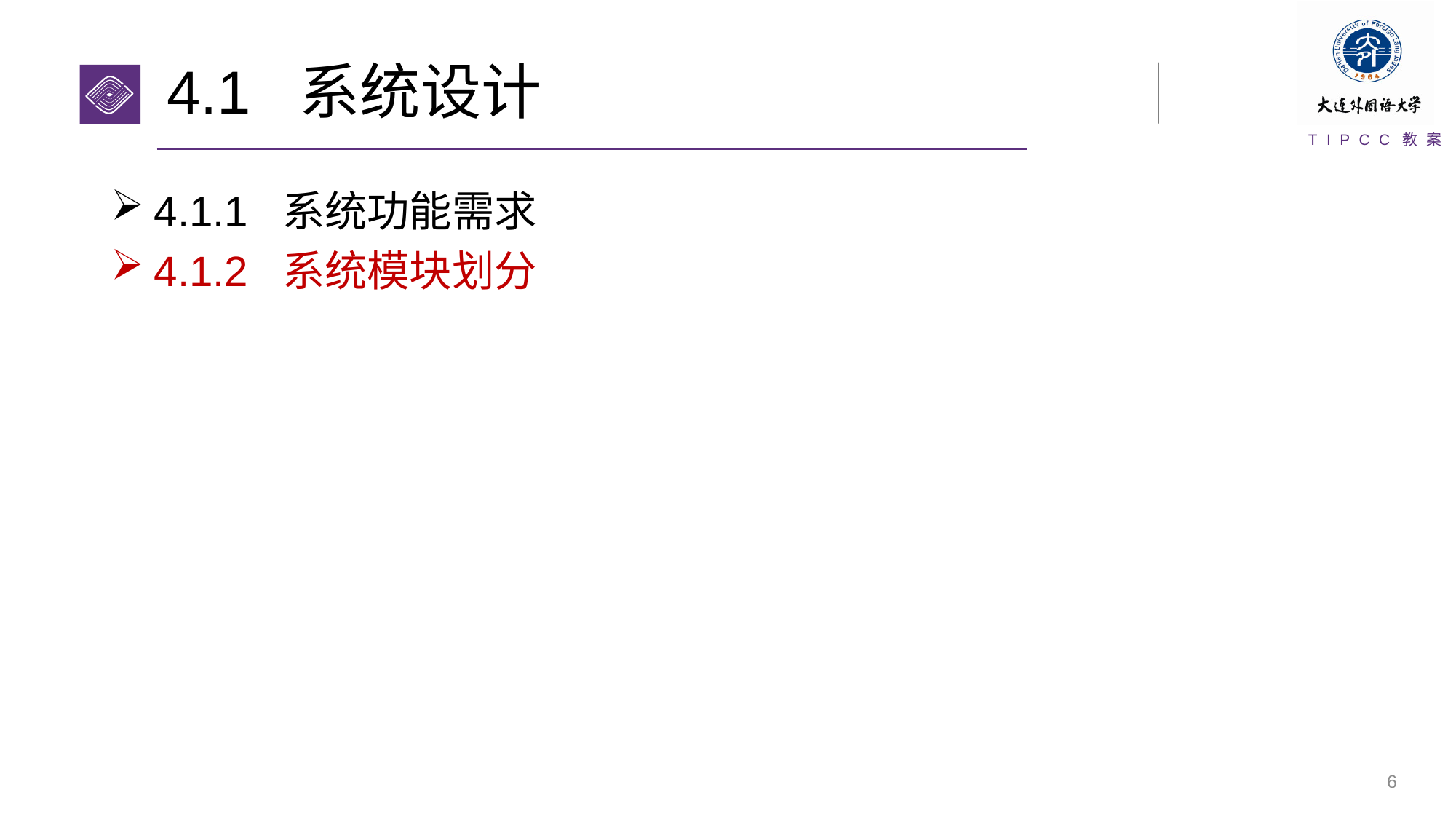

# 4.1  系统设计
4.1.1  系统功能需求
4.1.2  系统模块划分
6